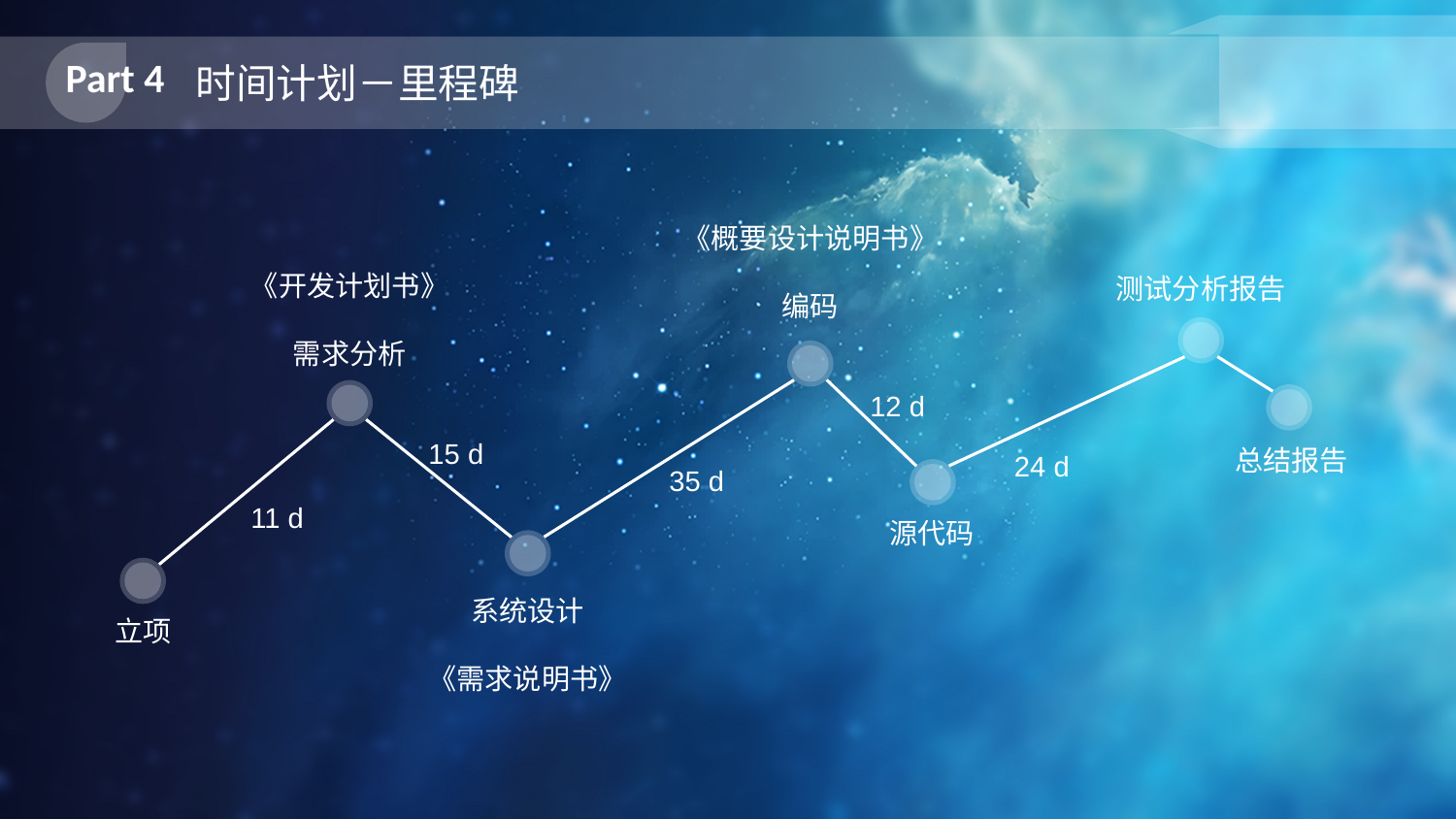

Part 4
时间计划－里程碑
《概要设计说明书》

编码
《开发计划书》

需求分析
测试分析报告

12 d

15 d
总结报告
24 d
35 d

11 d
源代码

系统设计

《需求说明书》
立项